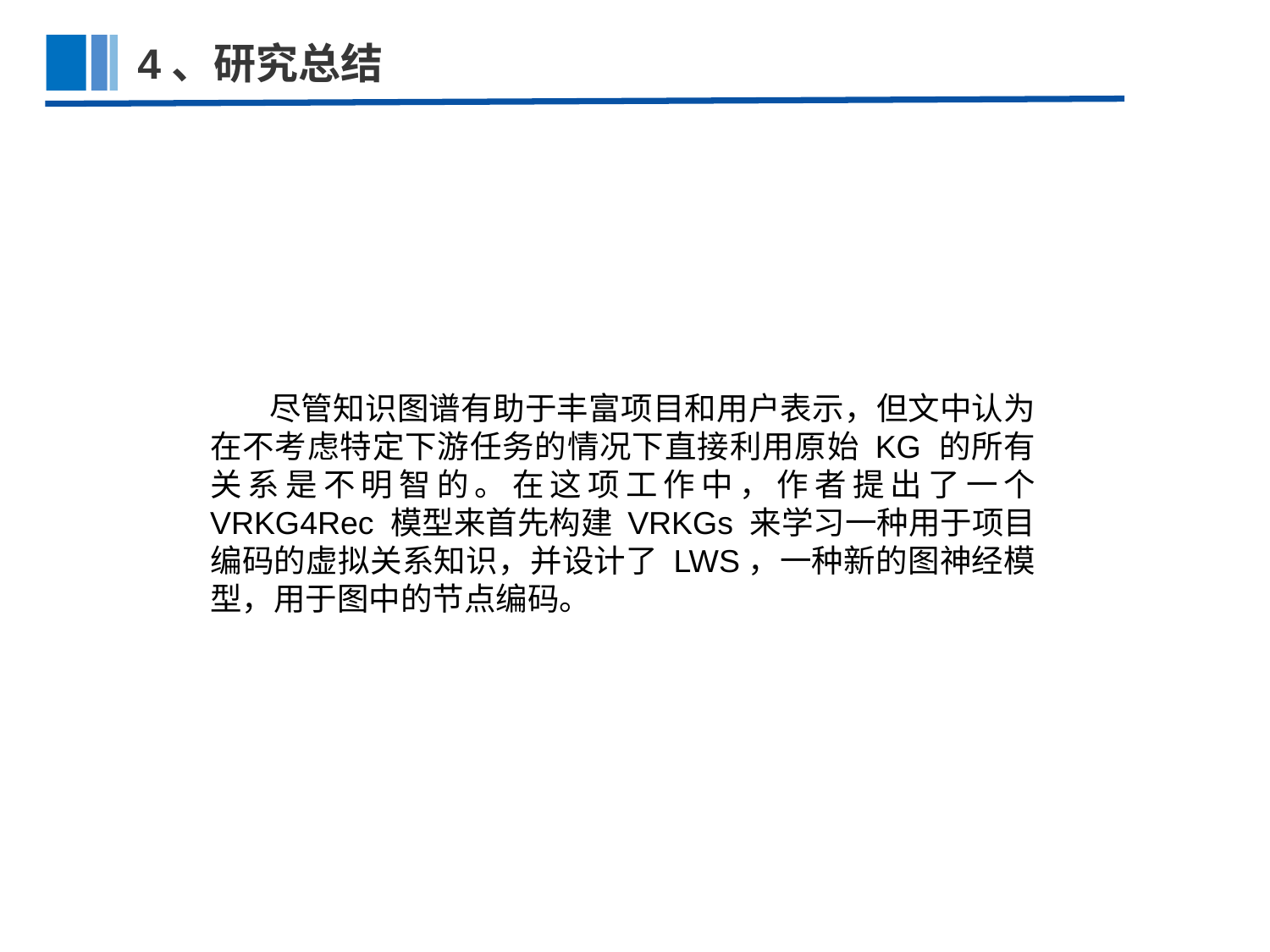

4、研究总结

       尽管知识图谱有助于丰富项目和用户表示，但文中认为在不考虑特定下游任务的情况下直接利用原始 KG 的所有关系是不明智的。在这项工作中，作者提出了一个 VRKG4Rec 模型来首先构建 VRKGs 来学习一种用于项目编码的虚拟关系知识，并设计了 LWS，一种新的图神经模型，用于图中的节点编码。